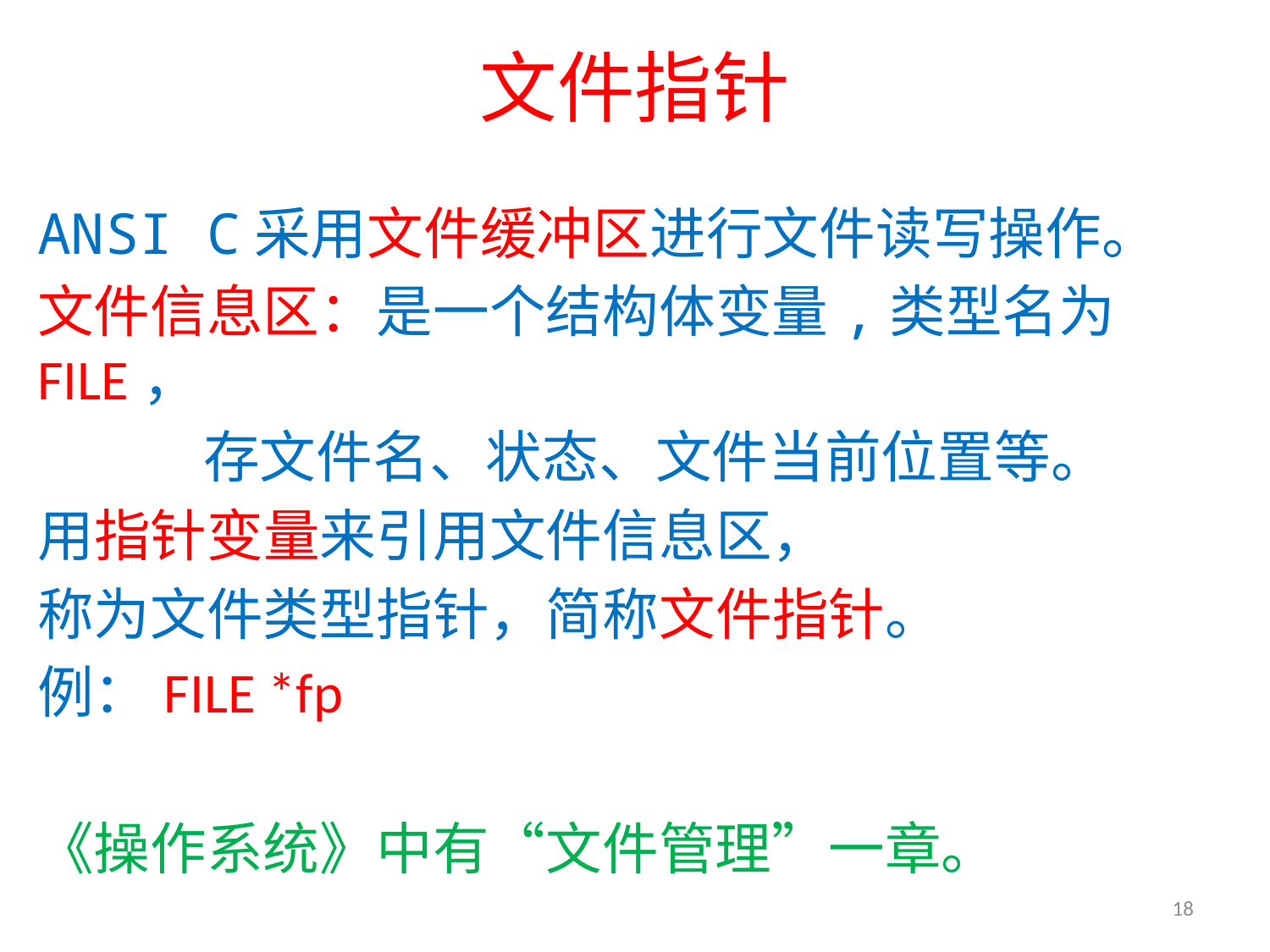

# 文件指针
ANSI C采用文件缓冲区进行文件读写操作。
文件信息区：是一个结构体变量,类型名为FILE，
            存文件名、状态、文件当前位置等。
用指针变量来引用文件信息区，
称为文件类型指针，简称文件指针。
例：FILE *fp

《操作系统》中有“文件管理”一章。
18